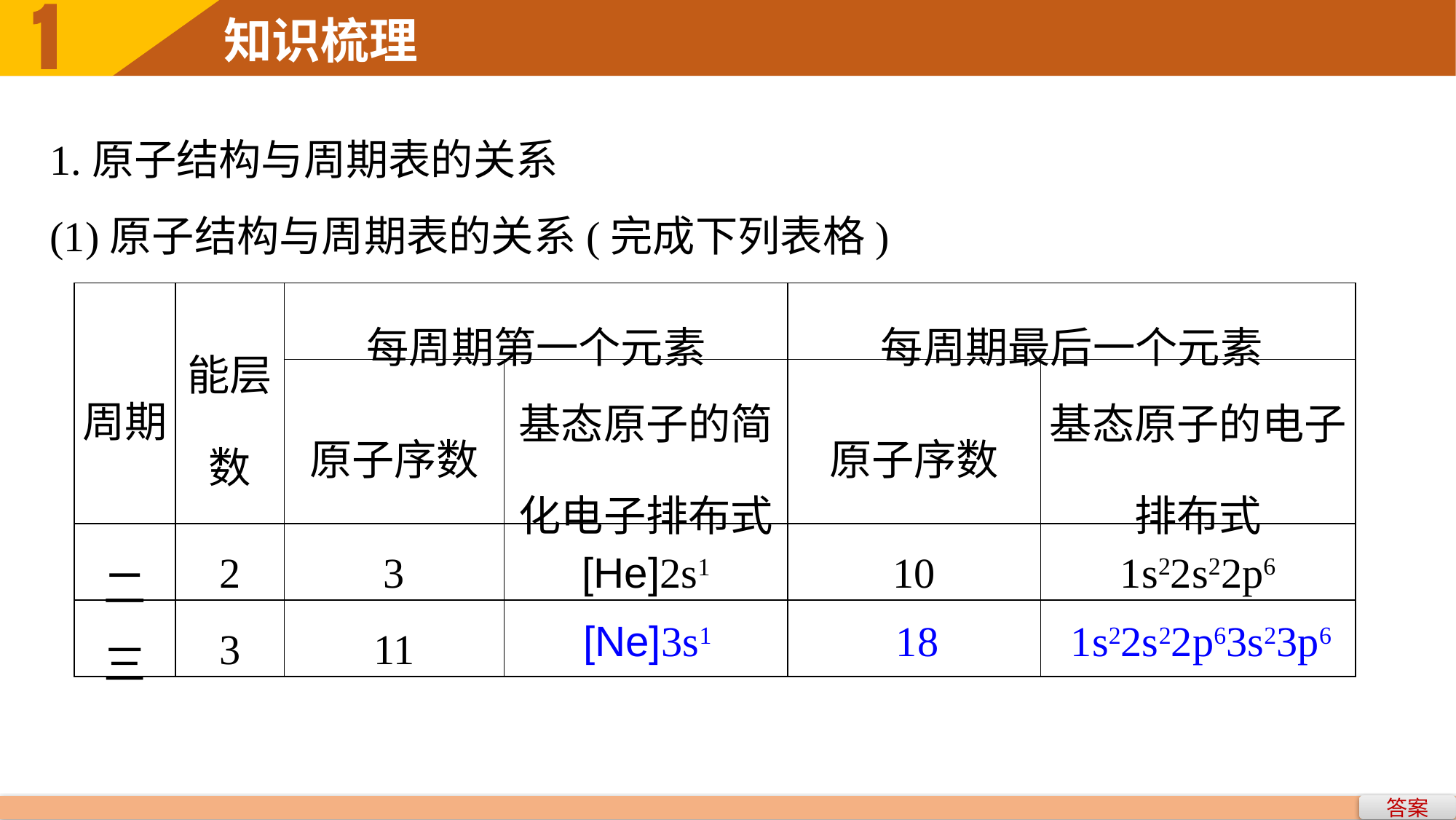

1

知识梳理
1.原子结构与周期表的关系
(1)原子结构与周期表的关系(完成下列表格)
| 周期 | 能层数 | 每周期第一个元素 |  | 每周期最后一个元素 |  |
| --- | --- | --- | --- | --- | --- |
|  |  | 原子序数 | 基态原子的简化电子排布式 | 原子序数 | 基态原子的电子排布式 |
| 二 | 2 | 3 | [He]2s1 | 10 | 1s22s22p6 |
| 三 | 3 | 11 |  |  |  |
[Ne]3s1
18
1s22s22p63s23p6
答案